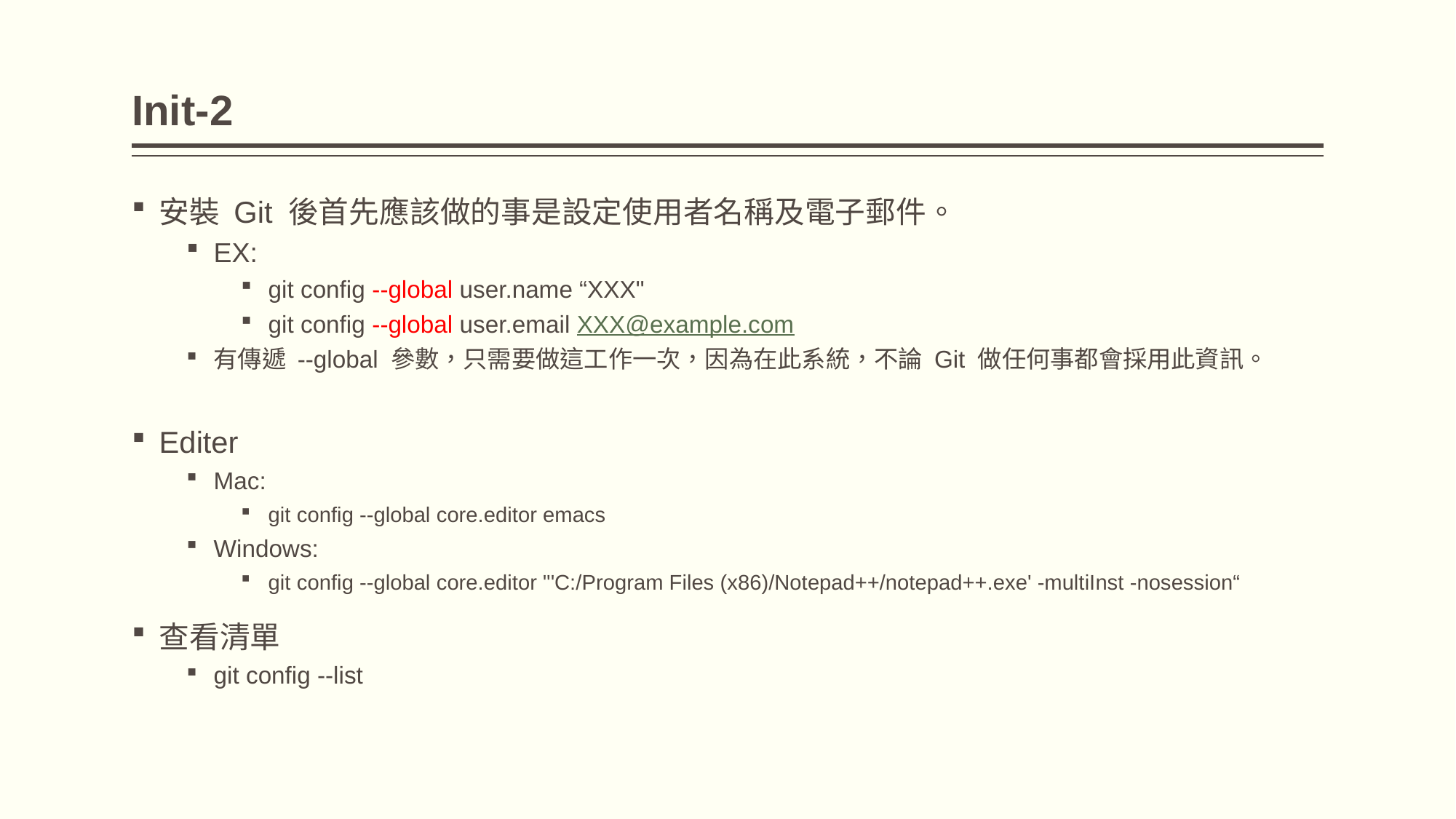

# Init-2
安裝 Git 後首先應該做的事是設定使用者名稱及電子郵件。
EX:
git config --global user.name “XXX"
git config --global user.email XXX@example.com
有傳遞 --global 參數，只需要做這工作一次，因為在此系統，不論 Git 做任何事都會採用此資訊。
Editer
Mac:
git config --global core.editor emacs
Windows:
git config --global core.editor "'C:/Program Files (x86)/Notepad++/notepad++.exe' -multiInst -nosession“
查看清單
git config --list